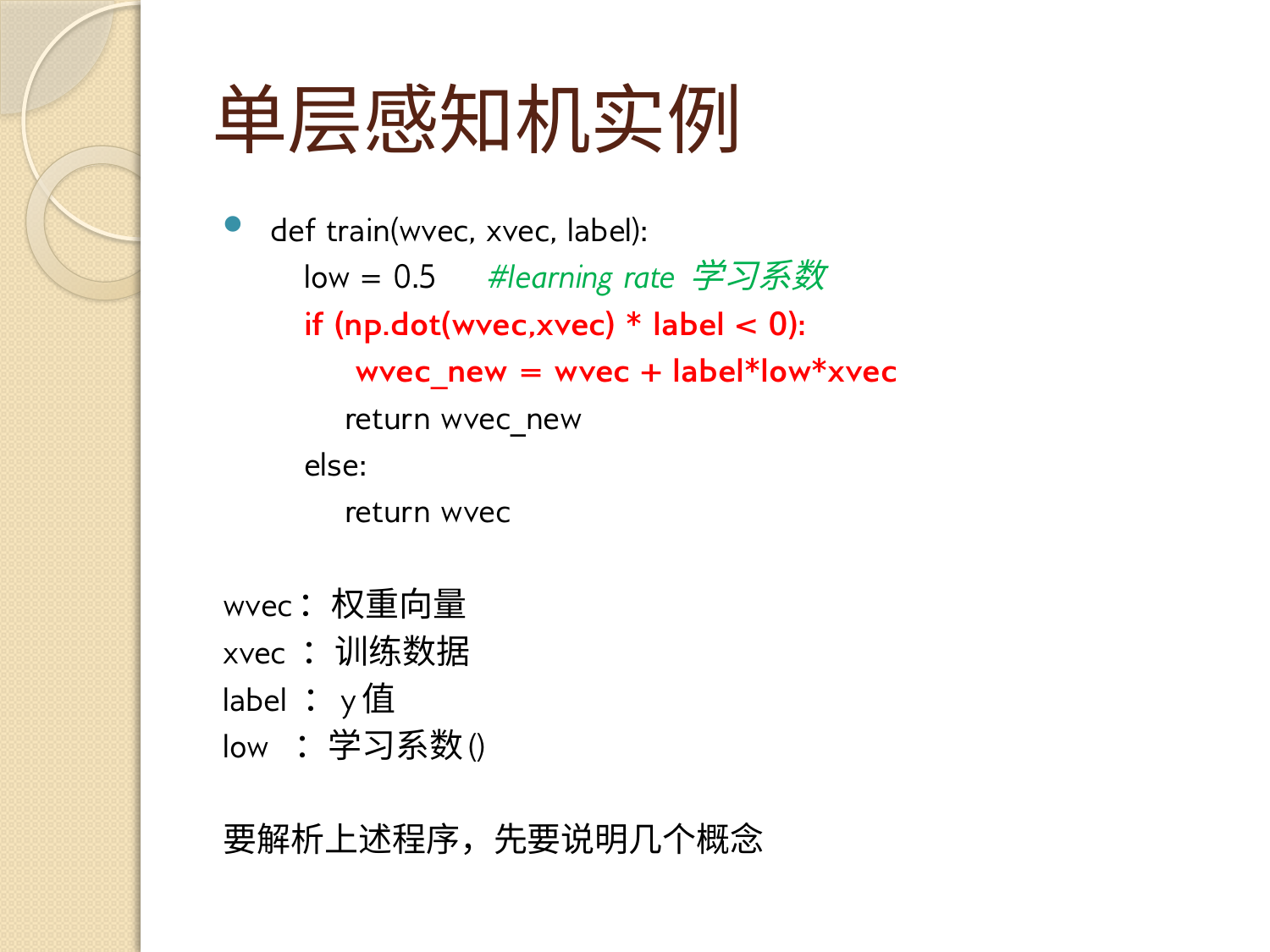

# 单层感知机实例
 def train(wvec, xvec, label):
        low = 0.5     #learning rate 学习系数
        if (np.dot(wvec,xvec) * label < 0):
            wvec_new = wvec + label*low*xvec
            return wvec_new
        else:
            return wvec

wvec：权重向量
xvec ：训练数据
label ：y值
low  ：学习系数()

要解析上述程序，先要说明几个概念